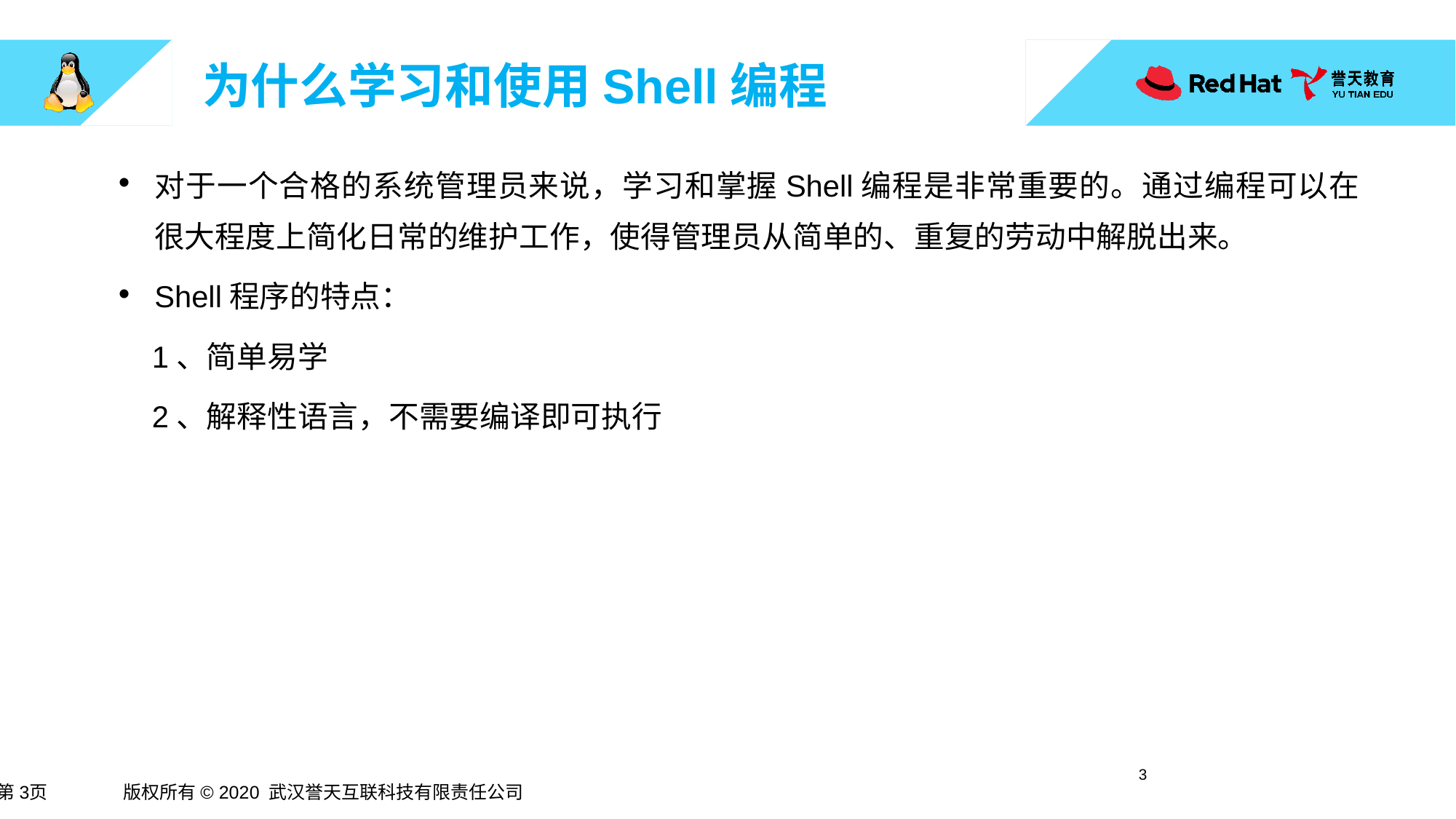

# 为什么学习和使用Shell编程
对于一个合格的系统管理员来说，学习和掌握Shell编程是非常重要的。通过编程可以在很大程度上简化日常的维护工作，使得管理员从简单的、重复的劳动中解脱出来。
Shell程序的特点：
    1、简单易学
    2、解释性语言，不需要编译即可执行

3